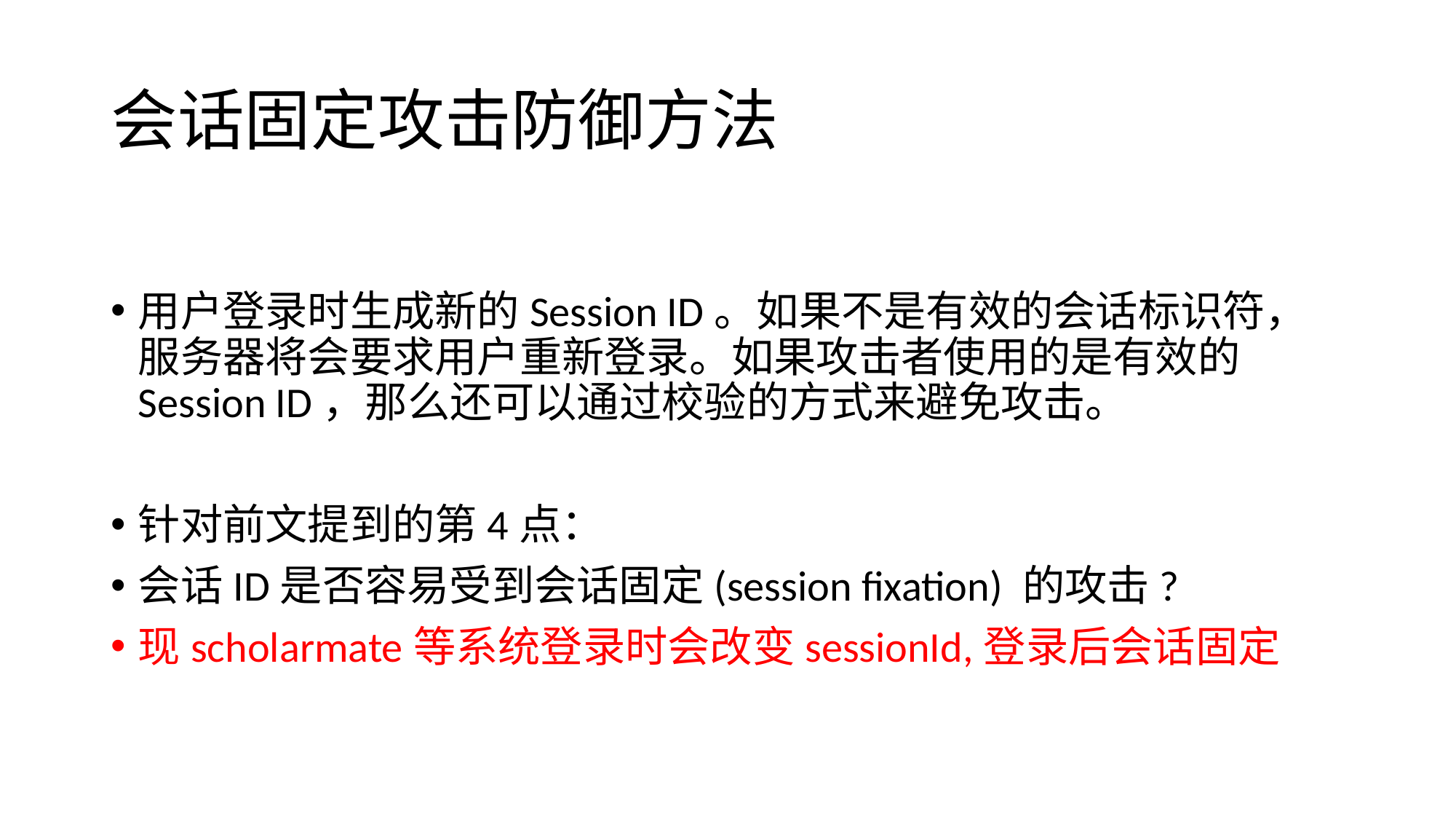

# 会话固定攻击防御方法

用户登录时生成新的Session ID。如果不是有效的会话标识符，服务器将会要求用户重新登录。如果攻击者使用的是有效的Session ID，那么还可以通过校验的方式来避免攻击。

针对前文提到的第4点：
会话ID是否容易受到会话固定(session fixation) 的攻击?
现scholarmate等系统登录时会改变sessionId,登录后会话固定